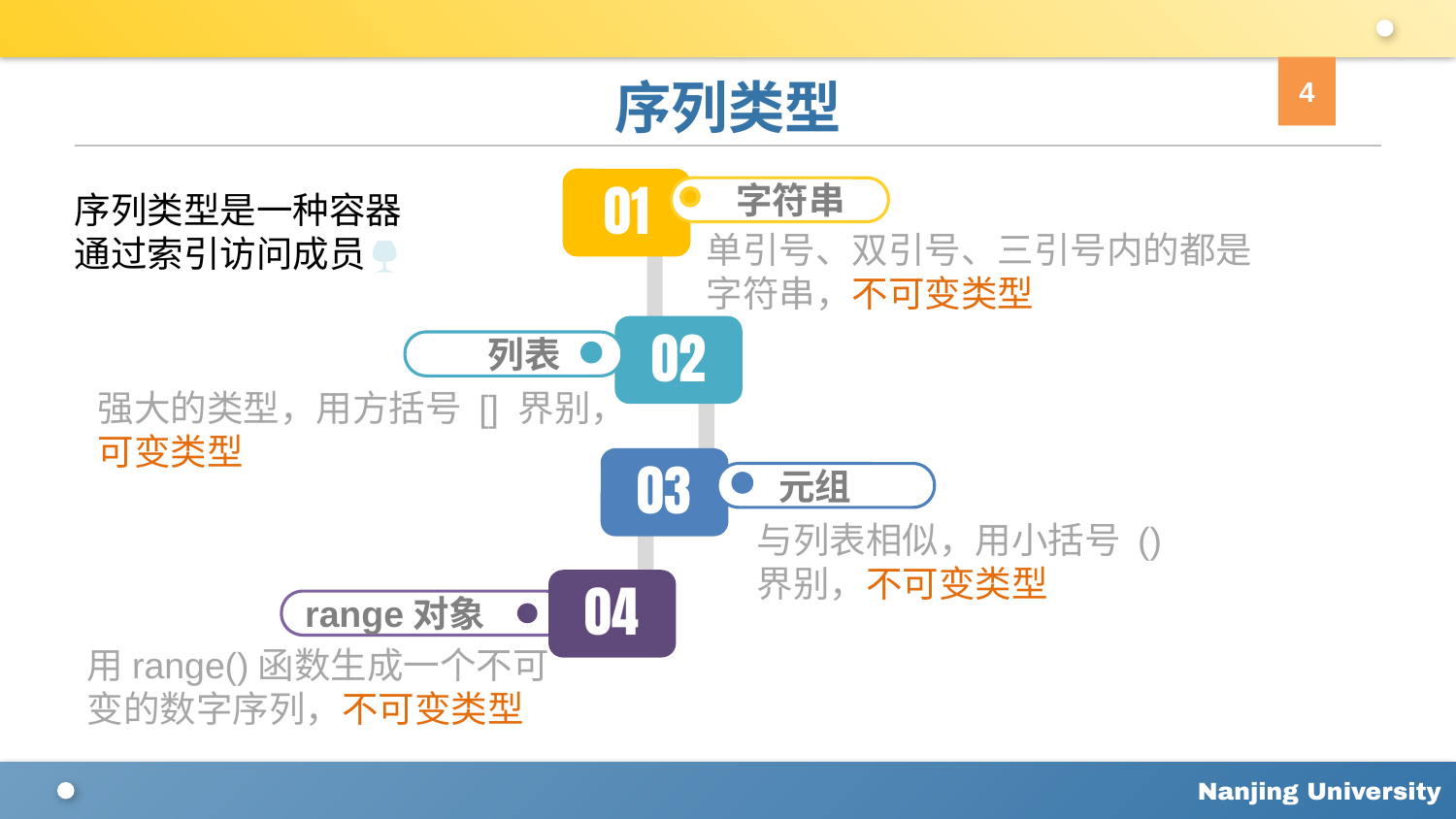

4
# 序列类型
01
字符串
序列类型是一种容器
通过索引访问成员

单引号、双引号、三引号内的都是字符串，不可变类型

02
列表

强大的类型，用方括号 [] 界别，可变类型

03
元组

与列表相似，用小括号 () 界别，不可变类型

04
range对象

用range()函数生成一个不可变的数字序列，不可变类型